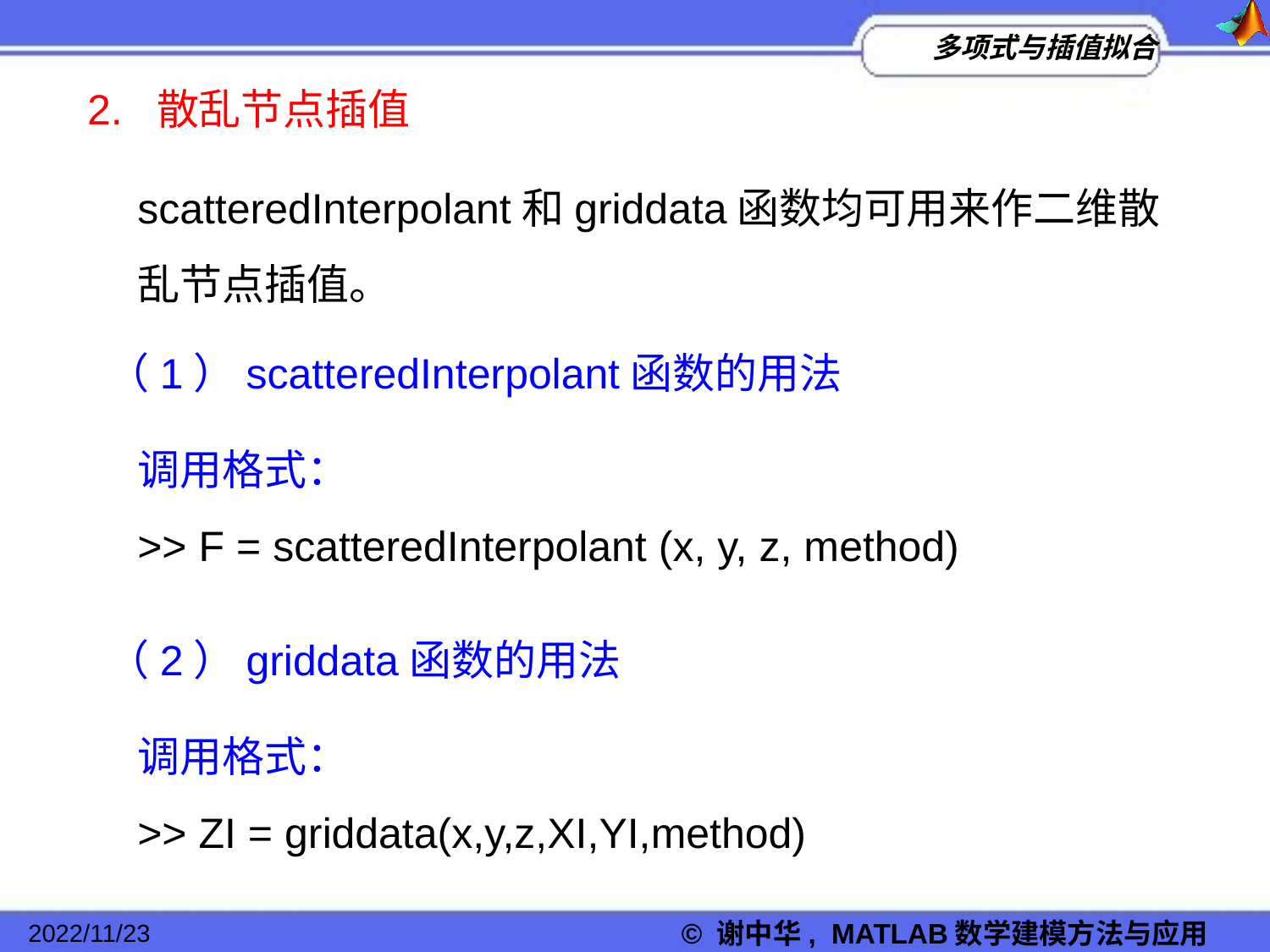

2.  散乱节点插值
scatteredInterpolant和griddata函数均可用来作二维散乱节点插值。
（1）scatteredInterpolant函数的用法
调用格式：
>> F = scatteredInterpolant (x, y, z, method)
（2）griddata函数的用法
调用格式：
>> ZI = griddata(x,y,z,XI,YI,method)
© 谢中华,  MATLAB数学建模方法与应用
2022/11/23